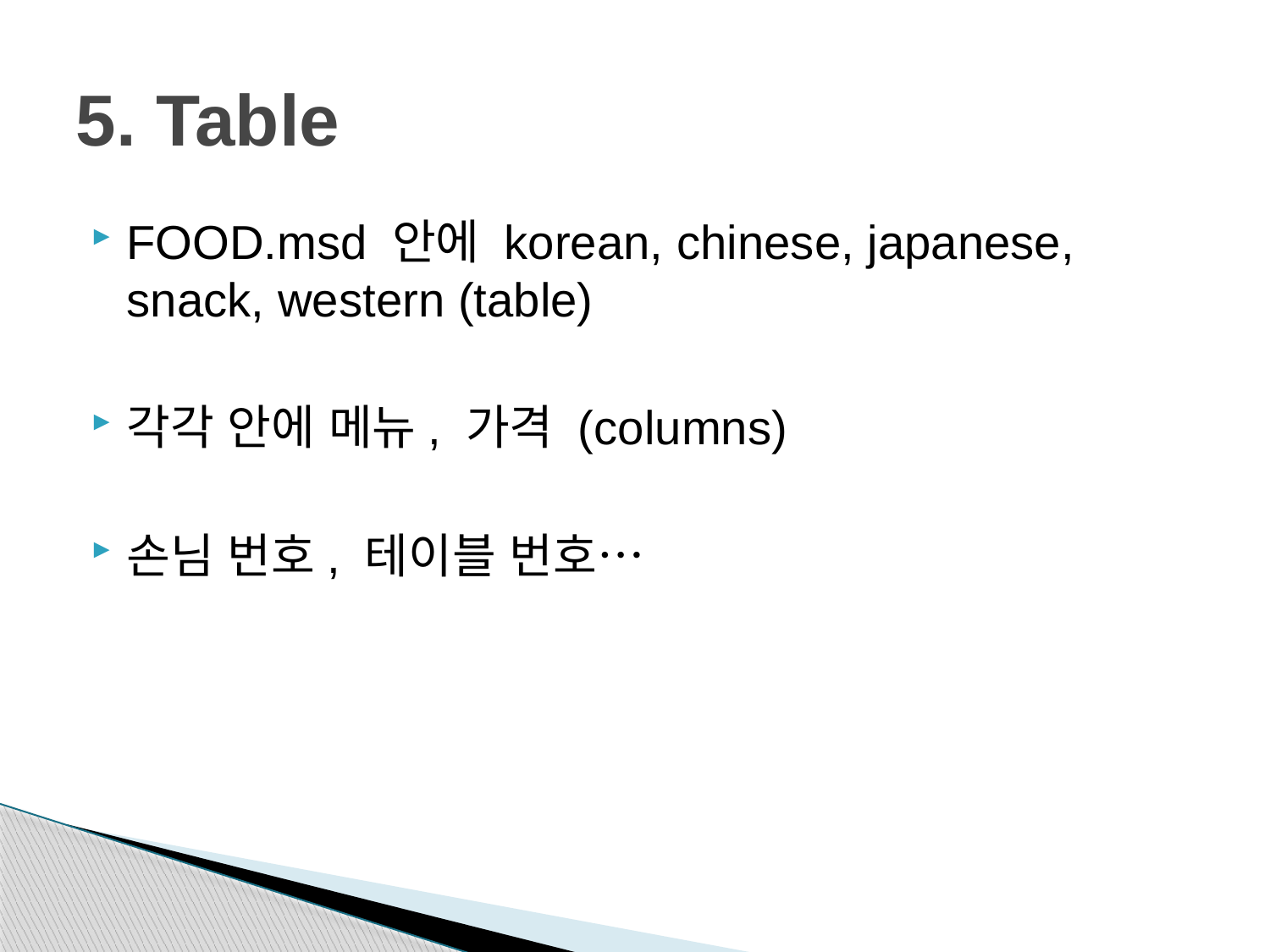

# 5. Table
FOOD.msd 안에 korean, chinese, japanese, snack, western (table)

각각 안에 메뉴, 가격 (columns)

손님 번호, 테이블 번호…